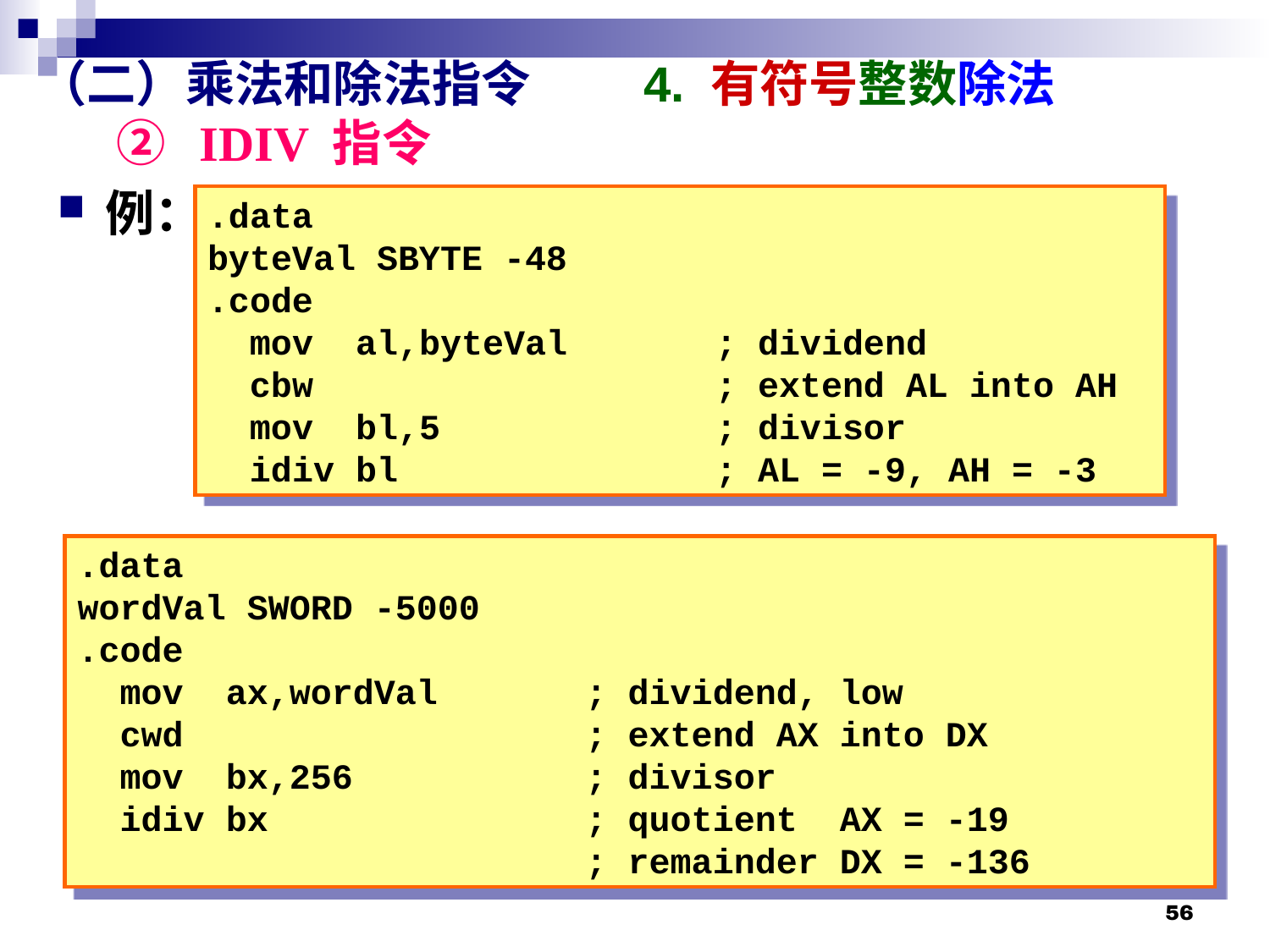

# （二）乘法和除法指令         4. 有符号整数除法 ②  IDIV 指令
例：
.data
byteVal SBYTE -48
.code
  mov  al,byteVal		; dividend
  cbw				; extend AL into AH
  mov  bl,5			; divisor
  idiv bl			; AL = -9, AH = -3
.data
wordVal SWORD -5000
.code
  mov  ax,wordVal		; dividend, low
  cwd				; extend AX into DX
  mov  bx,256		; divisor
  idiv bx			; quotient  AX = -19
				; remainder DX = -136
56